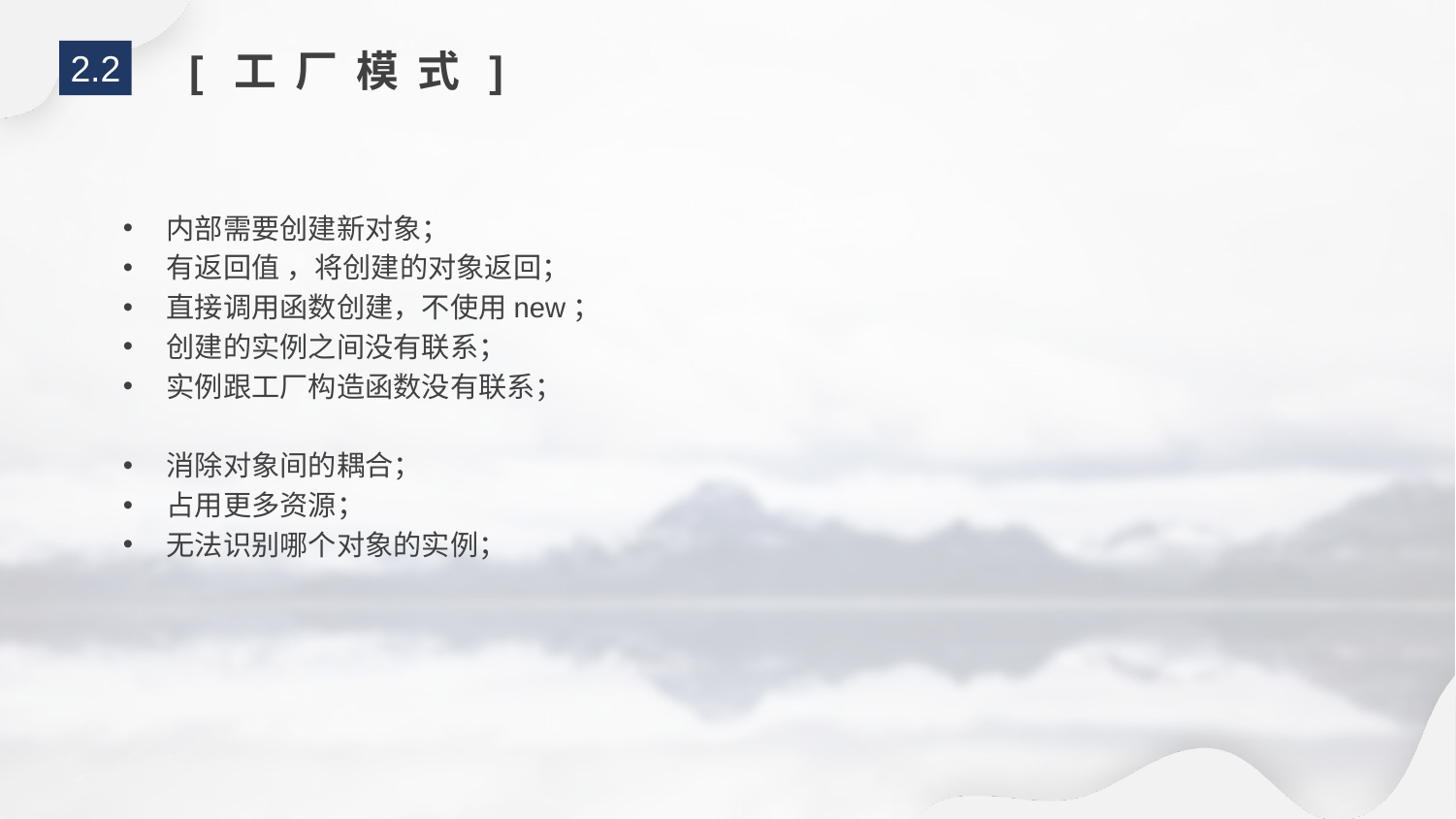

[ 工 厂 模 式 ]
2.2
内部需要创建新对象；
有返回值 ，将创建的对象返回；
直接调用函数创建，不使用new；
创建的实例之间没有联系；
实例跟工厂构造函数没有联系；

消除对象间的耦合；
占用更多资源；
无法识别哪个对象的实例；